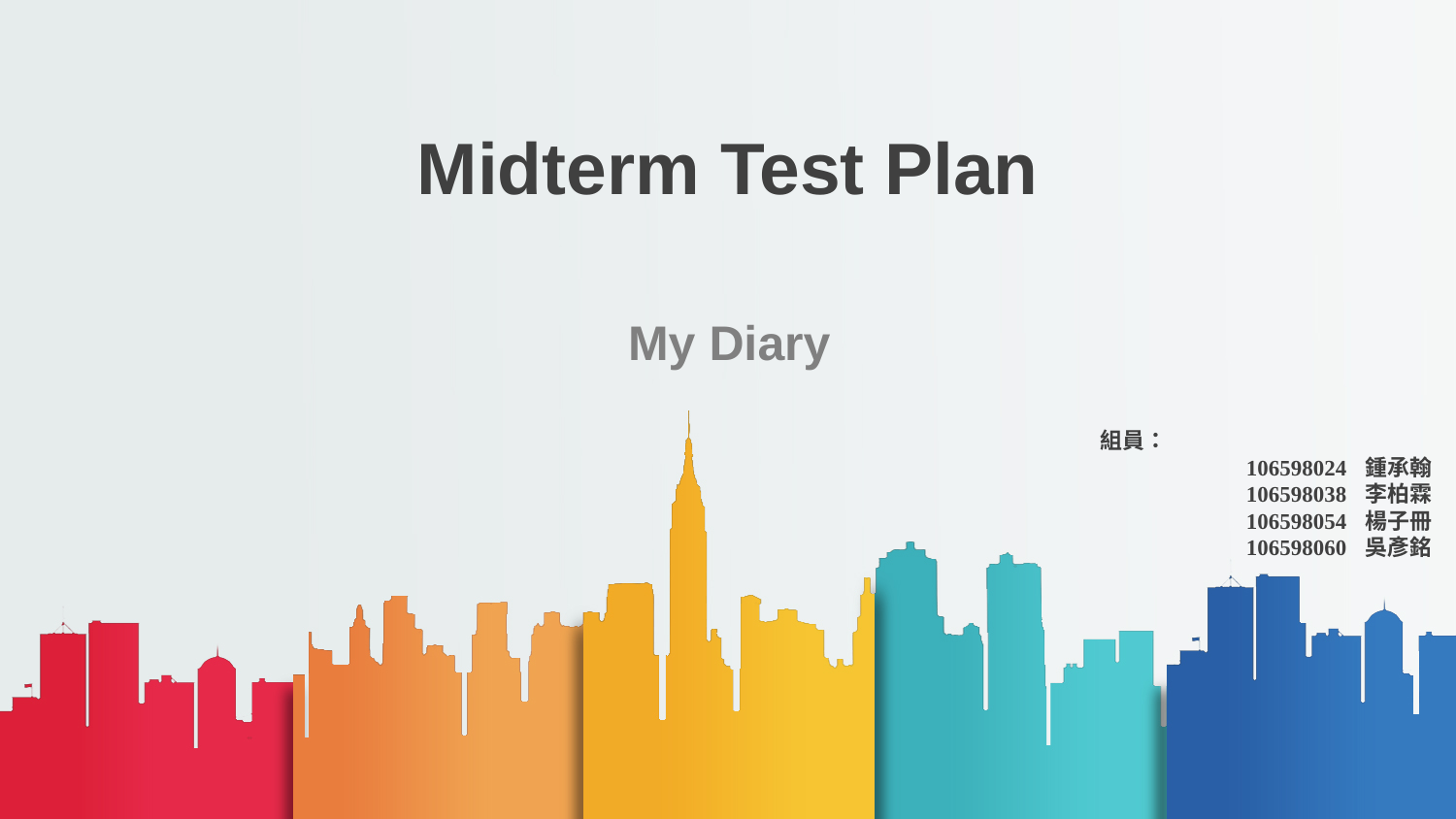

# Midterm Test Plan
My Diary
組員：
	106598024 鍾承翰
	106598038 李柏霖
	106598054 楊子冊
	106598060 吳彥銘